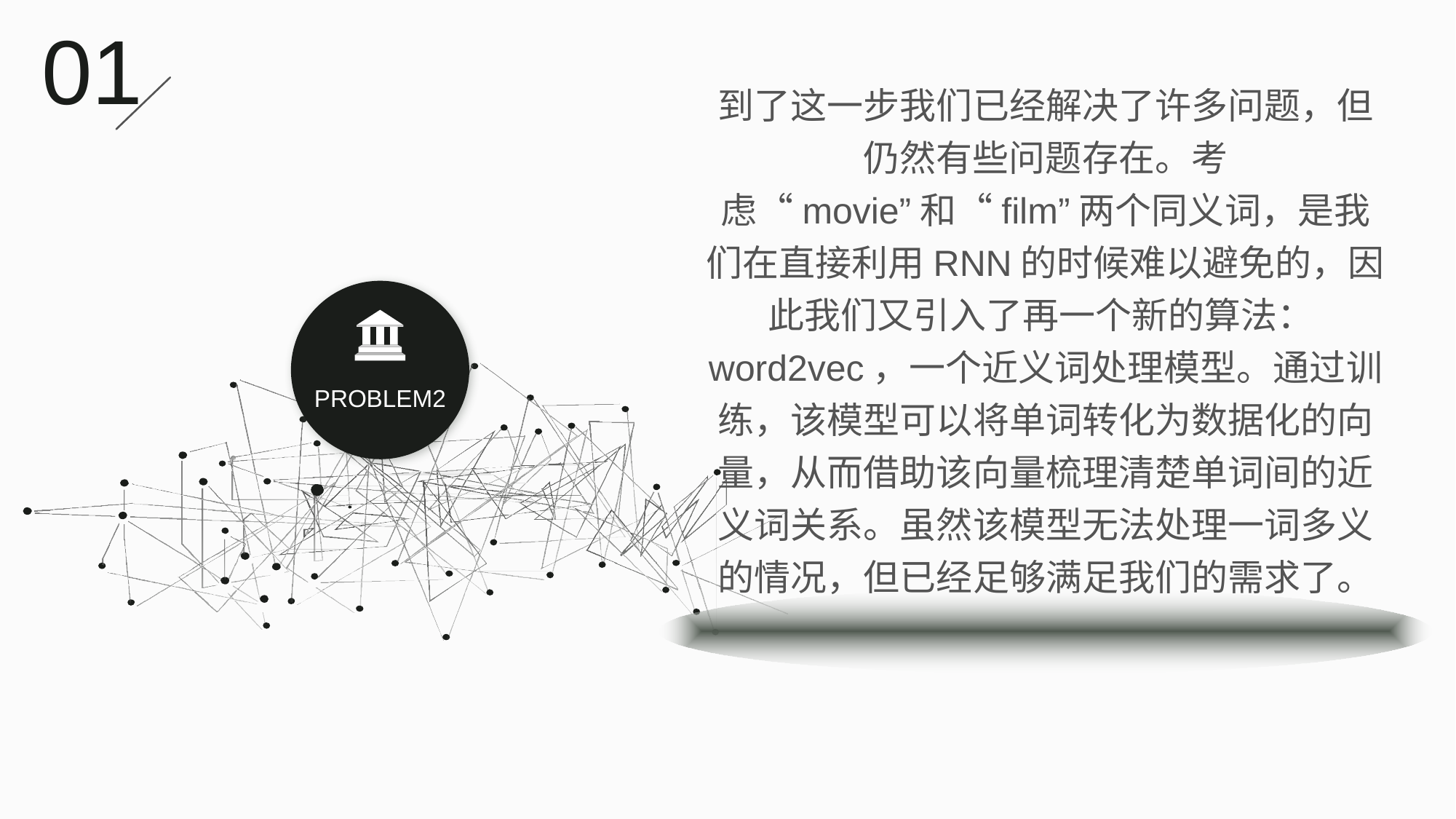

01
到了这一步我们已经解决了许多问题，但仍然有些问题存在。考虑“movie”和“film”两个同义词，是我们在直接利用RNN的时候难以避免的，因此我们又引入了再一个新的算法：word2vec，一个近义词处理模型。通过训练，该模型可以将单词转化为数据化的向量，从而借助该向量梳理清楚单词间的近义词关系。虽然该模型无法处理一词多义的情况，但已经足够满足我们的需求了。

PROBLEM2